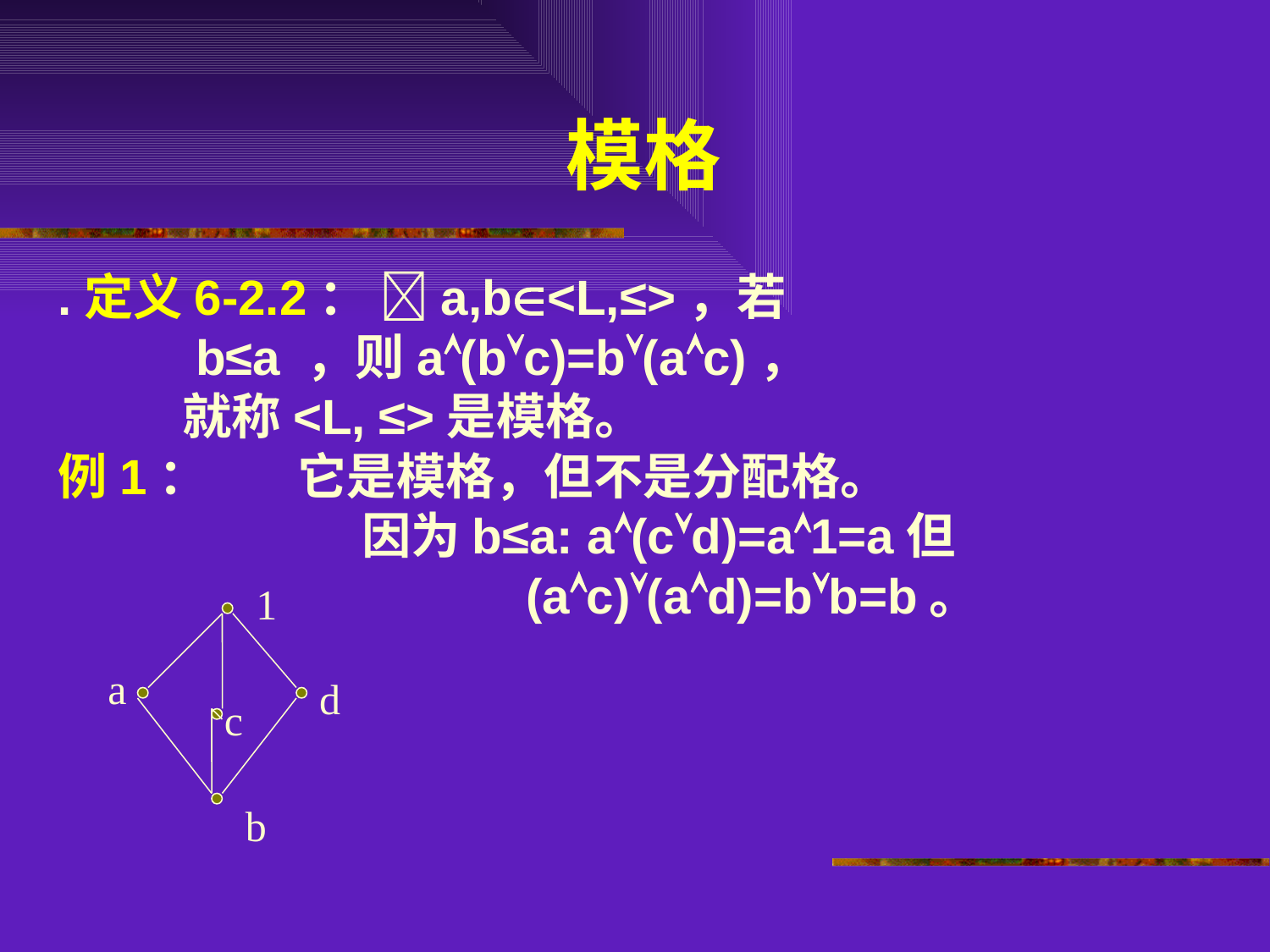

# 模格
.定义6-2.2： ∀a,b∈<L,≤>，若
          b≤a ，则a∧(b∨c)=b∨(a∧c)，
          就称<L, ≤>是模格。
例1：        它是模格，但不是分配格。
                          因为b≤a: a∧(c∨d)=a∧1=a但
                                  (a∧c)∨(a∧d)=b∨b=b。
1

 a
d

c

b